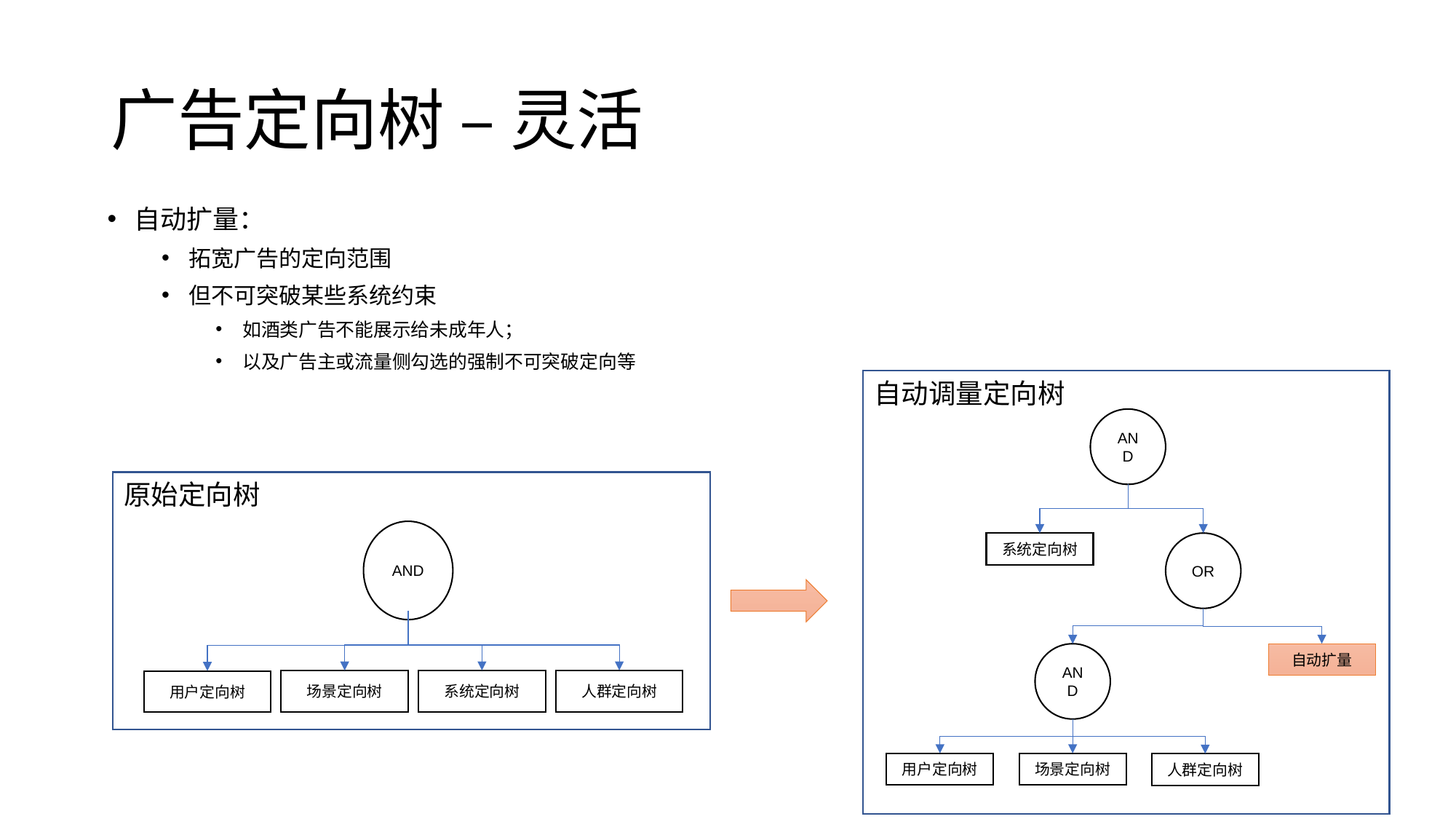

# 广告定向树 – 灵活
自动扩量：
拓宽广告的定向范围
但不可突破某些系统约束
如酒类广告不能展示给未成年人；
以及广告主或流量侧勾选的强制不可突破定向等
自动调量定向树
AND
系统定向树
OR
AND
自动扩量
场景定向树
用户定向树
人群定向树
原始定向树
AND
人群定向树
场景定向树
系统定向树
用户定向树